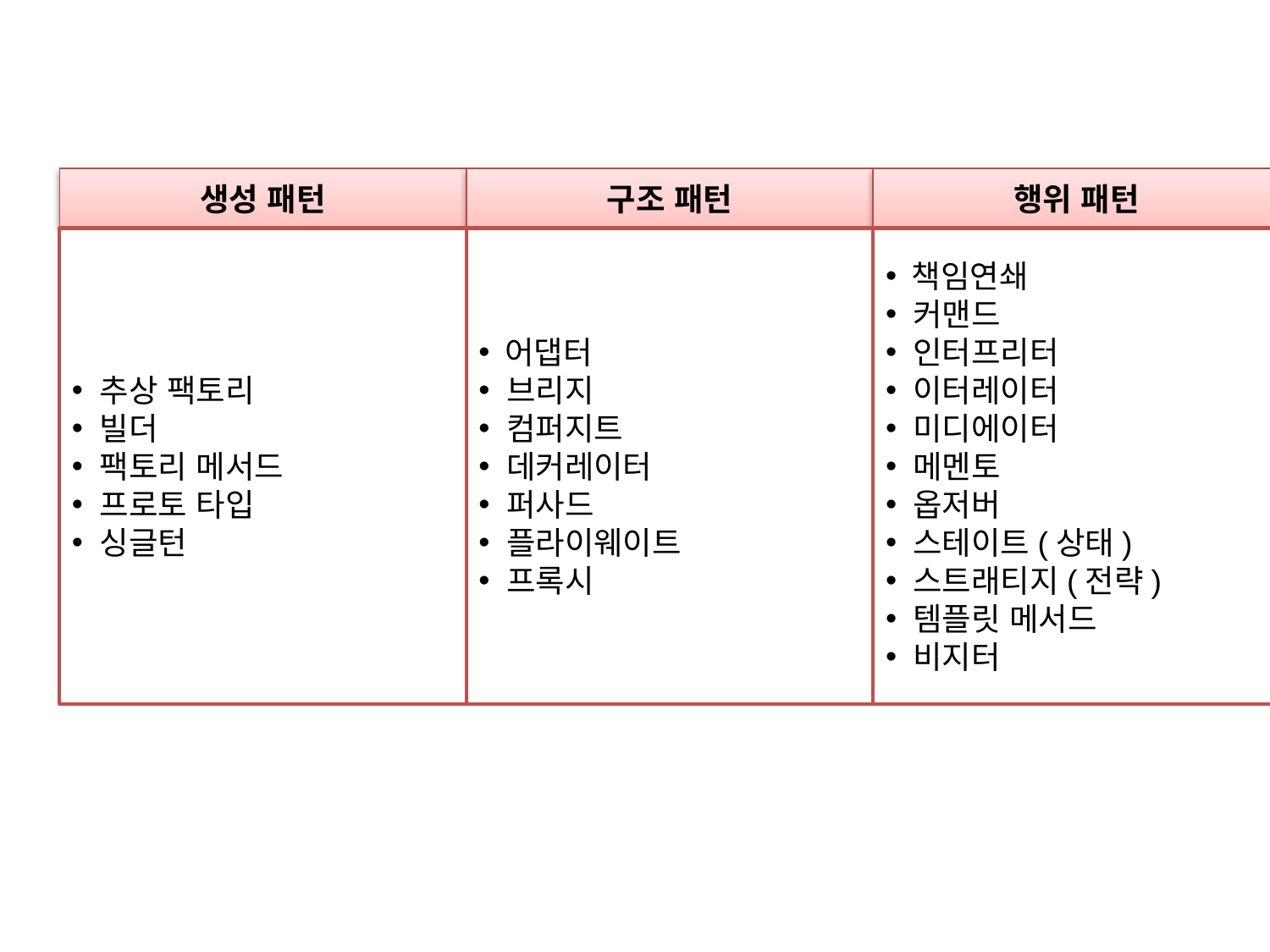

생성 패턴
구조 패턴
행위 패턴
 추상 팩토리
 빌더
 팩토리 메서드
 프로토 타입
 싱글턴
 어댑터
 브리지
 컴퍼지트
 데커레이터
 퍼사드
 플라이웨이트
 프록시
 책임연쇄
 커맨드
 인터프리터
 이터레이터
 미디에이터
 메멘토
 옵저버
 스테이트(상태)
 스트래티지(전략)
 템플릿 메서드
 비지터